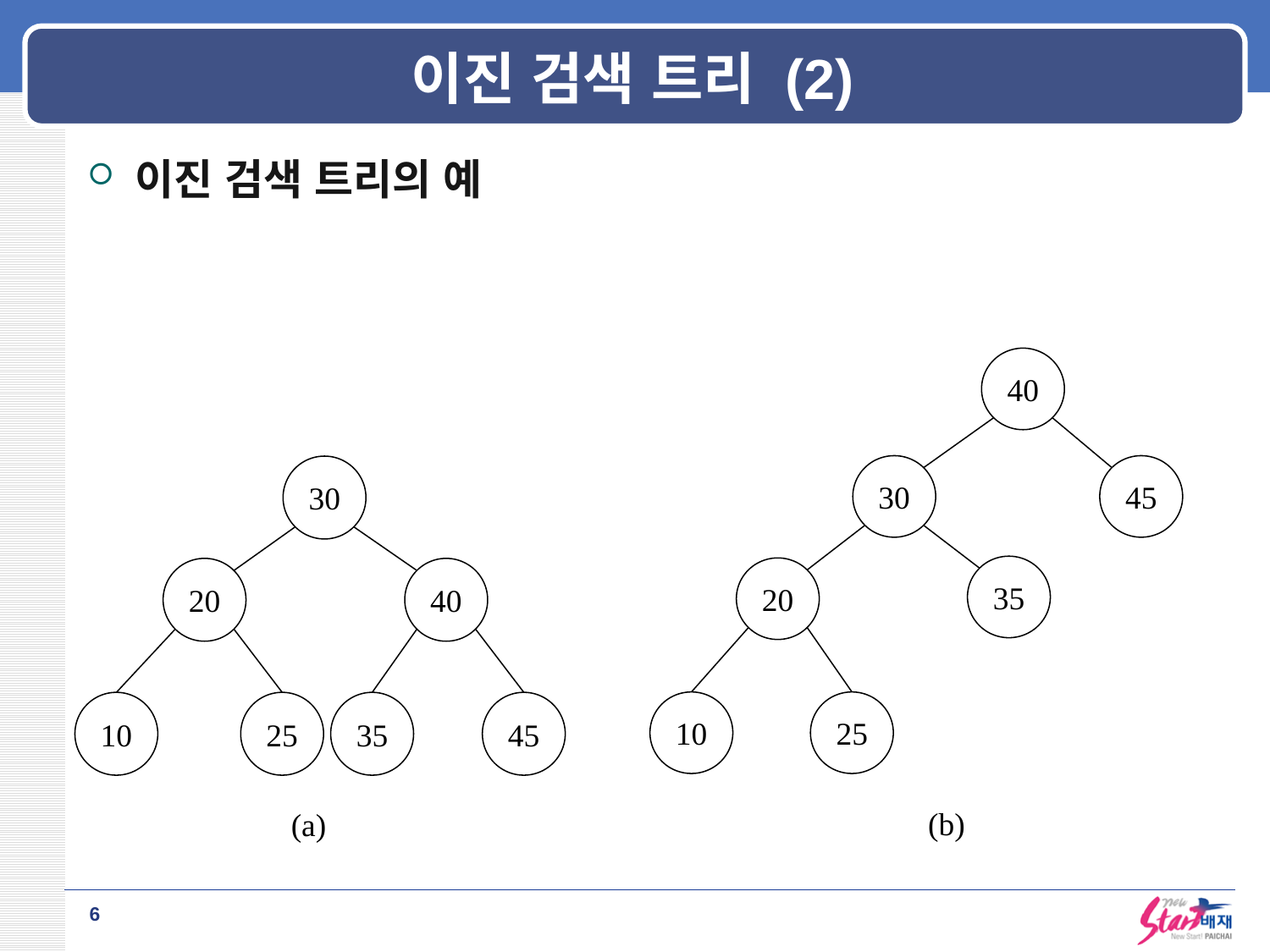

# 이진 검색 트리 (2)
이진 검색 트리의 예
40
30
45
30
35
20
20
40
10
25
10
25
35
45
(b)
(a)
6